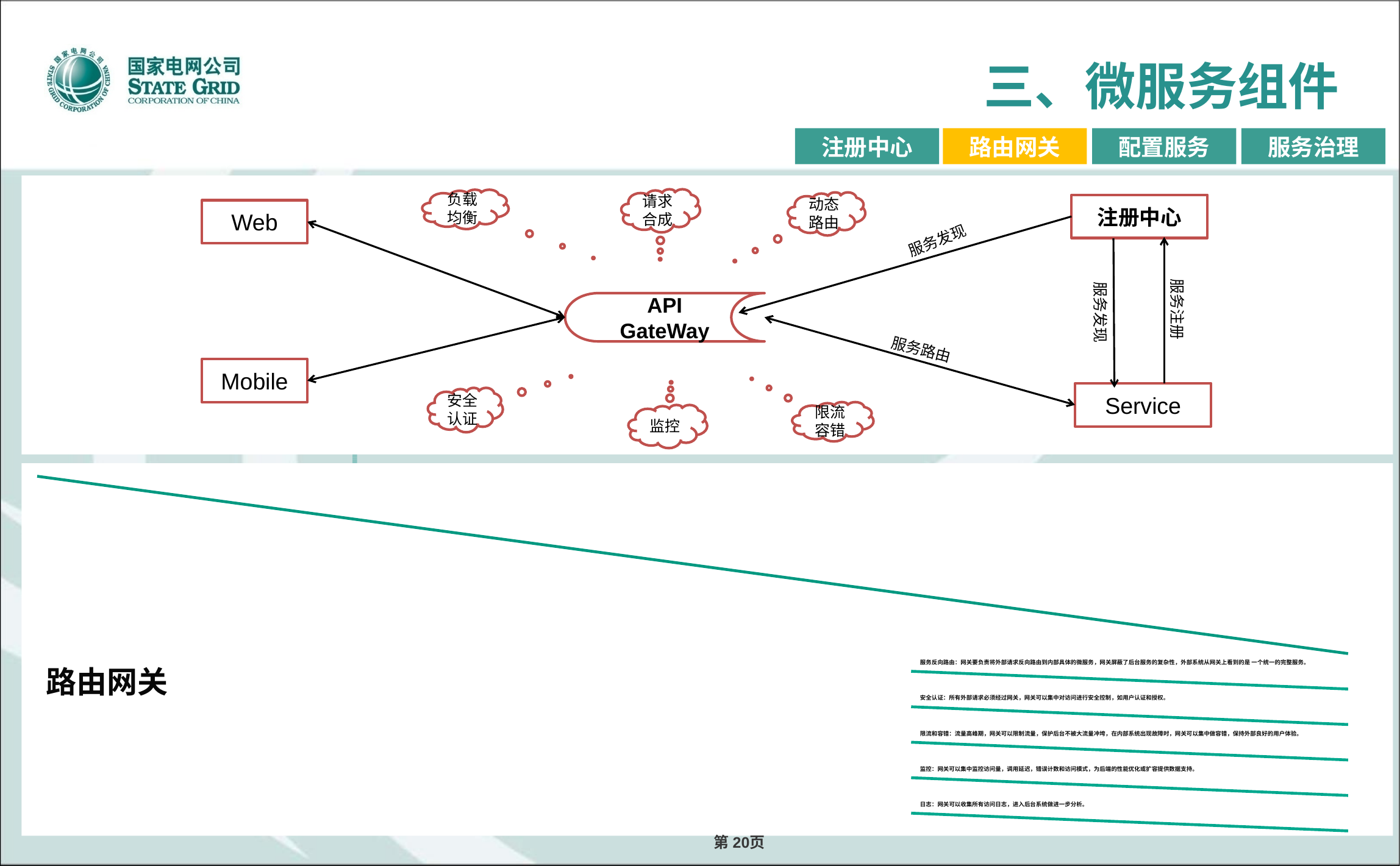

# 三、微服务组件
注册中心
路由网关
配置服务
服务治理

请求合成
负载均衡
动态路由
注册中心
Web
服务发现
API GateWay
服务注册
服务发现
服务路由
Mobile
Service
安全认证
限流容错
监控

路由网关
服务反向路由：网关要负责将外部请求反向路由到内部具体的微服务，网关屏蔽了后台服务的复杂性，外部系统从网关上看到的是 一个统一的完整服务。
安全认证：所有外部请求必须经过网关，网关可以集中对访问进行安全控制，如用户认证和授权。
限流和容错：流量高峰期，网关可以限制流量，保护后台不被大流量冲垮，在内部系统出现故障时，网关可以集中做容错，保持外部良好的用户体验。
监控：网关可以集中监控访问量，调用延迟，错误计数和访问模式，为后端的性能优化或扩容提供数据支持。
日志：网关可以收集所有访问日志，进入后台系统做进一步分析。
第20页